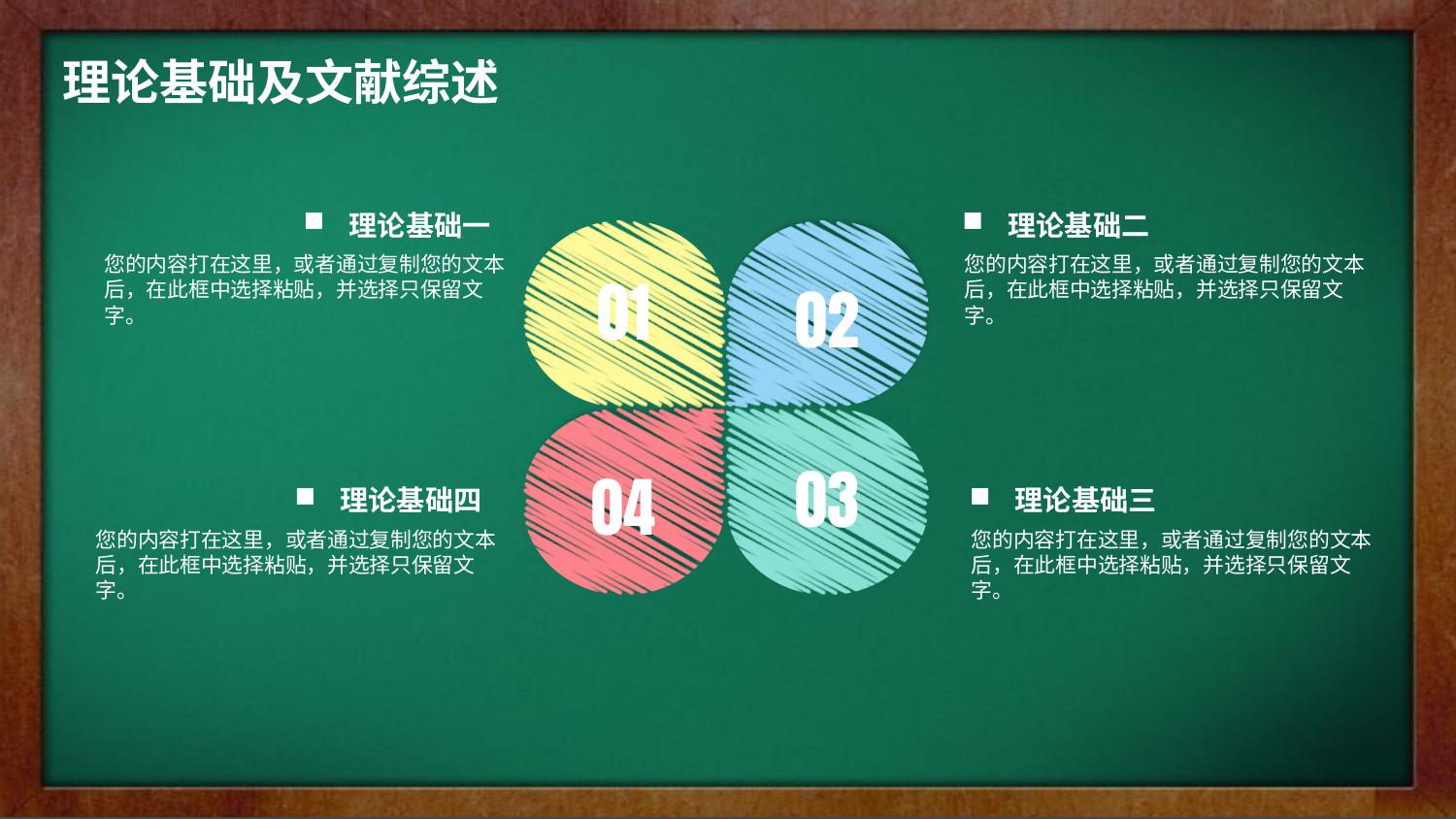

理论基础及文献综述
理论基础一
理论基础二
01
02
您的内容打在这里，或者通过复制您的文本后，在此框中选择粘贴，并选择只保留文字。

您的内容打在这里，或者通过复制您的文本后，在此框中选择粘贴，并选择只保留文字。

04
03
理论基础四
理论基础三
您的内容打在这里，或者通过复制您的文本后，在此框中选择粘贴，并选择只保留文字。

您的内容打在这里，或者通过复制您的文本后，在此框中选择粘贴，并选择只保留文字。